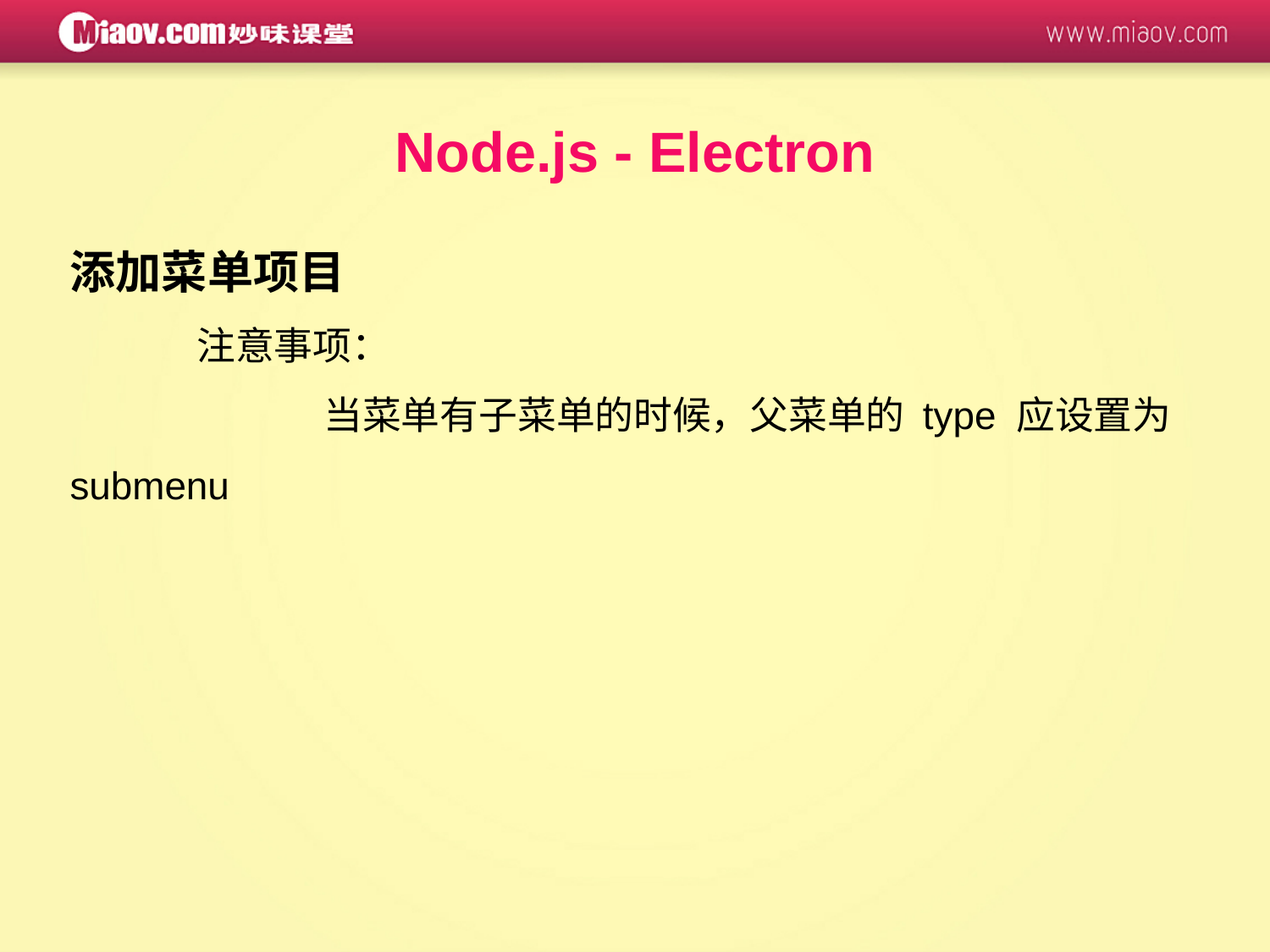

Node.js - Electron
添加菜单项目
	注意事项：
		当菜单有子菜单的时候，父菜单的 type 应设置为 submenu